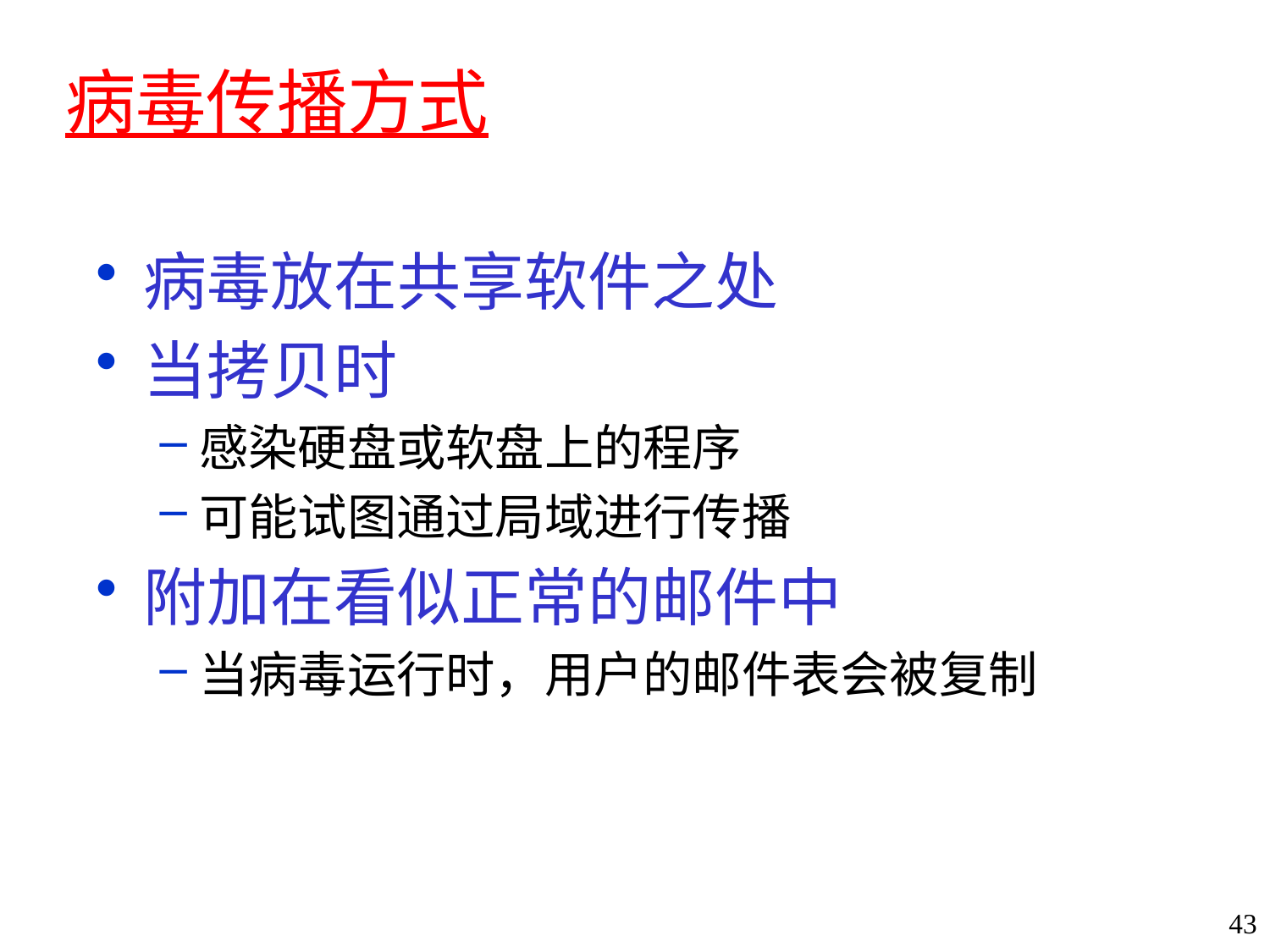

# 病毒传播方式
病毒放在共享软件之处
当拷贝时
感染硬盘或软盘上的程序
可能试图通过局域进行传播
附加在看似正常的邮件中
当病毒运行时，用户的邮件表会被复制
43